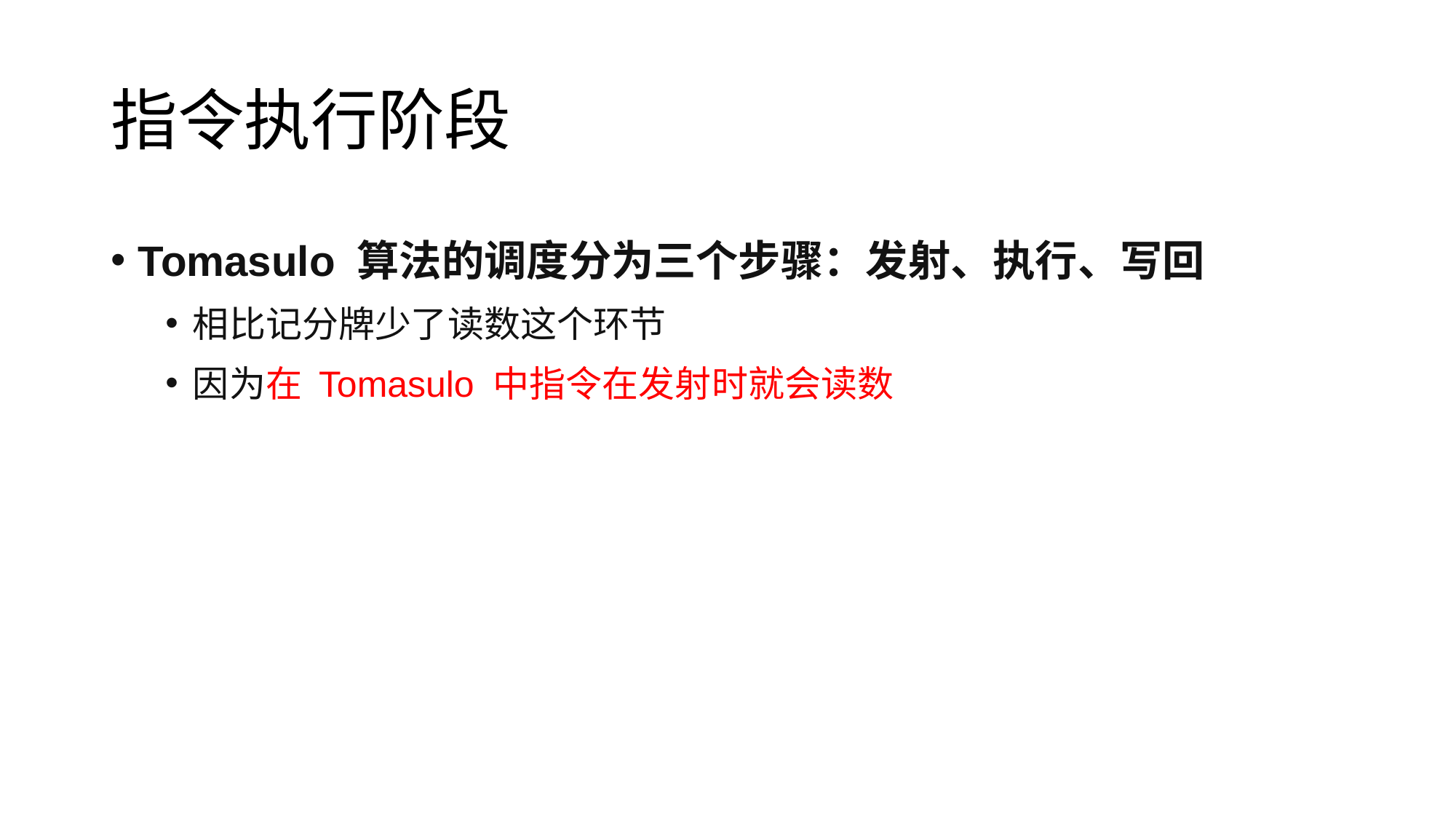

# 指令执行阶段
Tomasulo 算法的调度分为三个步骤：发射、执行、写回
相比记分牌少了读数这个环节
因为在 Tomasulo 中指令在发射时就会读数